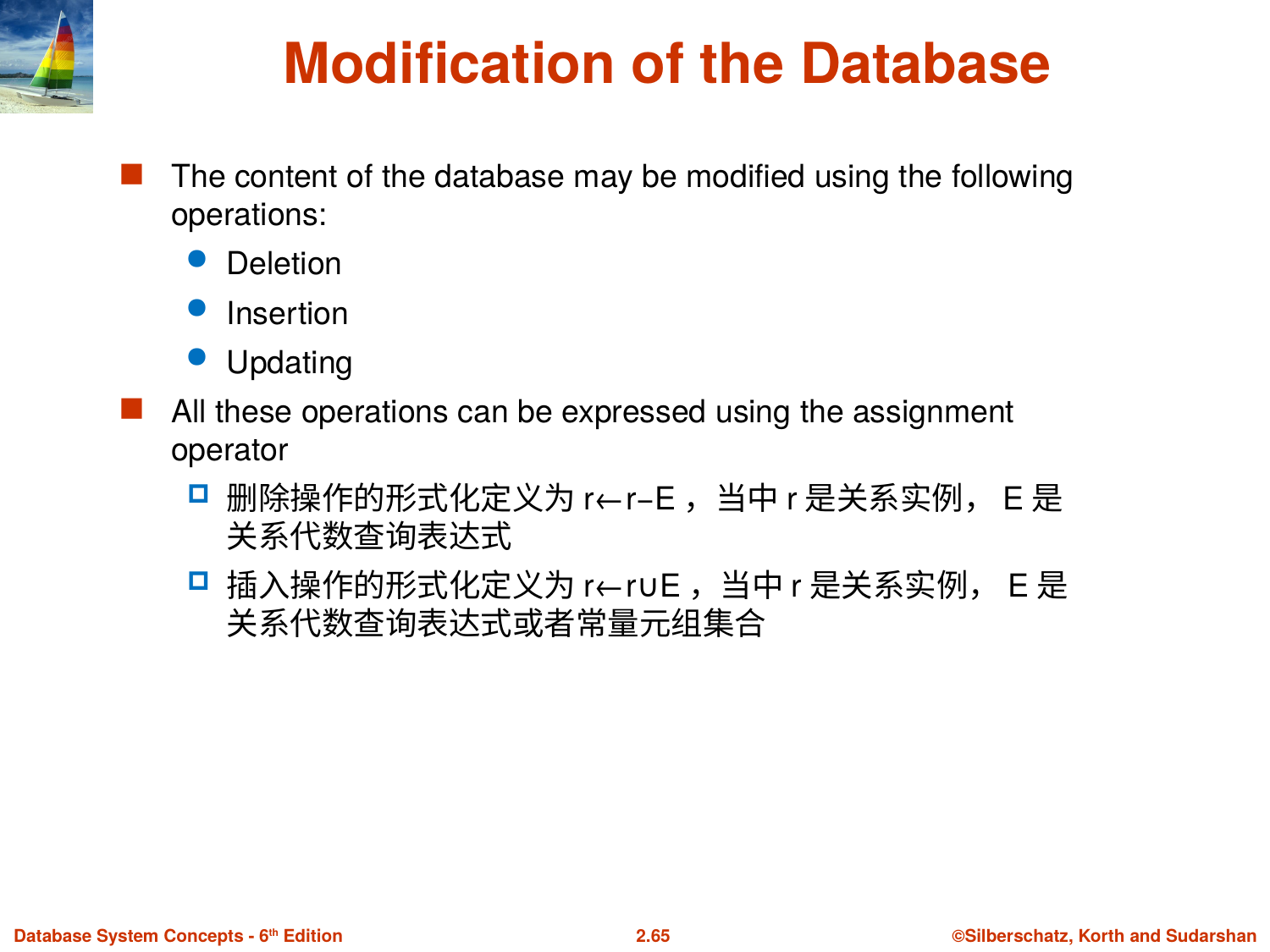

# Modification of the Database
The content of the database may be modified using the following operations:
Deletion
Insertion
Updating
All these operations can be expressed using the assignment operator
删除操作的形式化定义为r←r−E，当中r是关系实例，E是关系代数查询表达式
插入操作的形式化定义为r←r∪E，当中r是关系实例，E是关系代数查询表达式或者常量元组集合